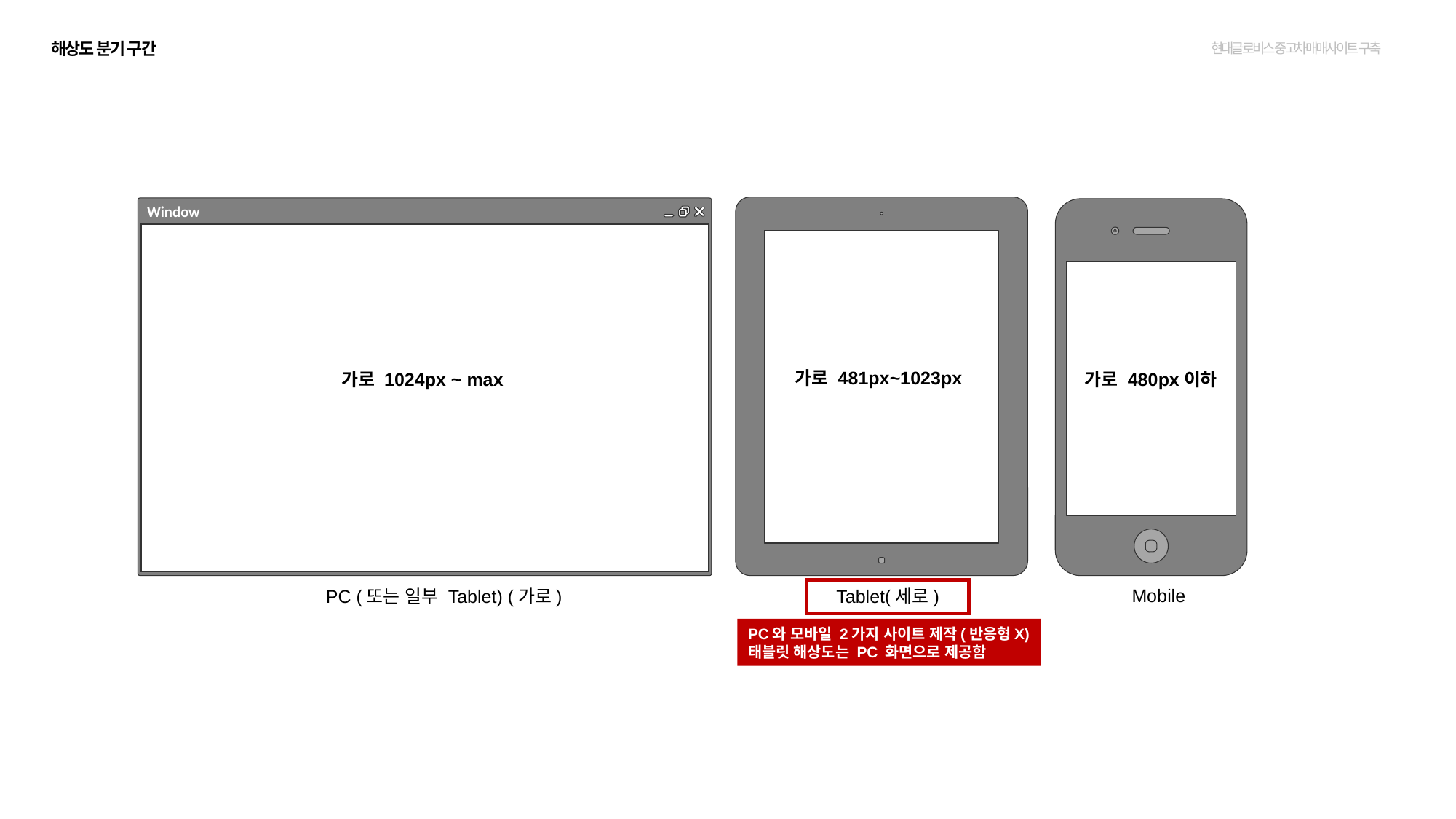

해상도 분기 구간

Window

가로 481px~1023px
가로 1024px ~ max
가로 480px이하
Mobile
PC (또는 일부 Tablet) (가로)
Tablet(세로)

PC와 모바일 2가지 사이트 제작(반응형X)
태블릿 해상도는 PC 화면으로 제공함